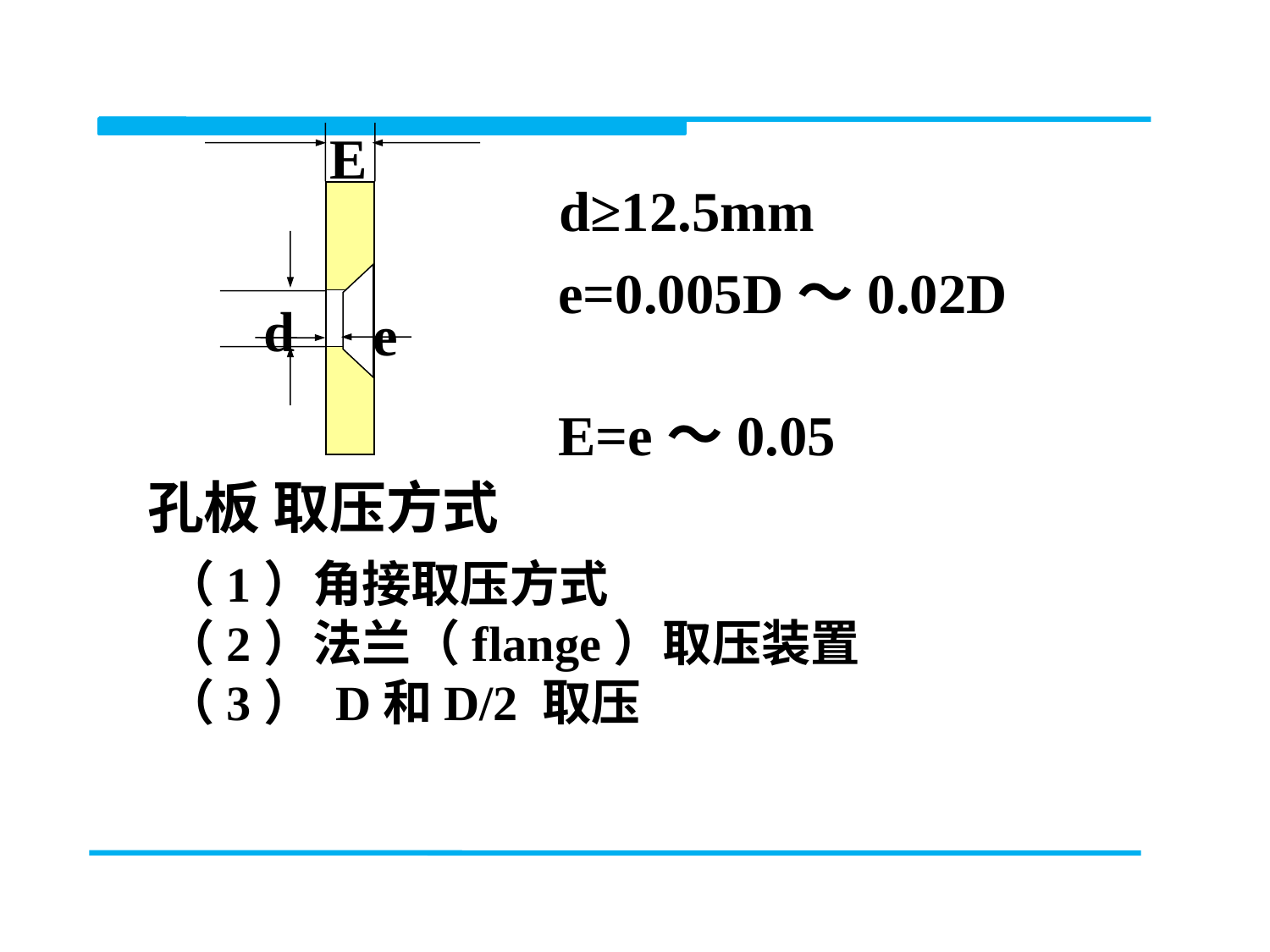

E

d

e

d≥12.5mm

e=0.005D～0.02D

E=e～0.05
孔板 取压方式
 （1）角接取压方式
 （2）法兰（flange）取压装置
 （3） D和D/2 取压